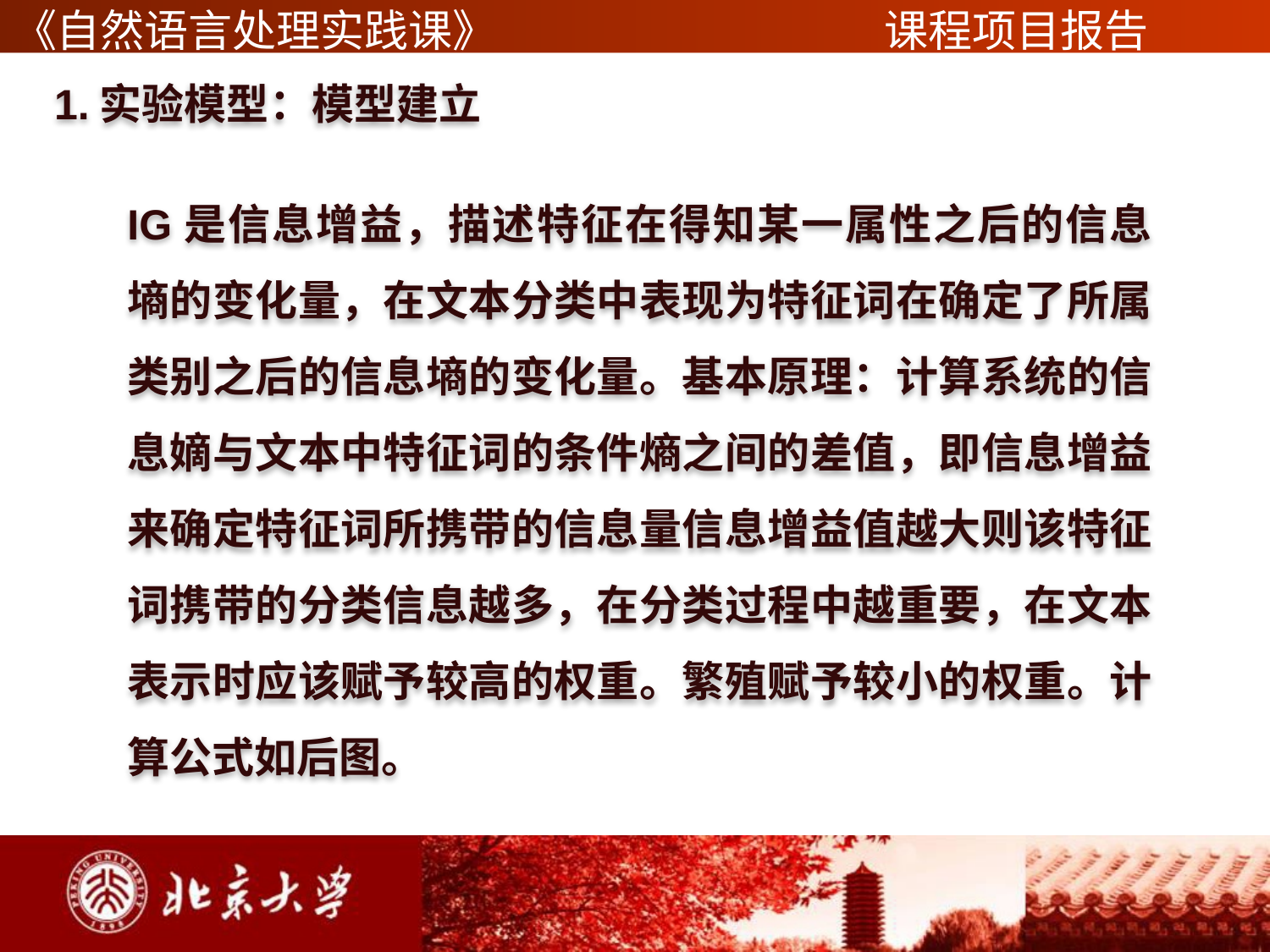

1.实验模型：模型建立
IG是信息增益，描述特征在得知某一属性之后的信息墒的变化量，在文本分类中表现为特征词在确定了所属类别之后的信息墒的变化量。基本原理：计算系统的信息嫡与文本中特征词的条件熵之间的差值，即信息增益来确定特征词所携带的信息量信息增益值越大则该特征词携带的分类信息越多，在分类过程中越重要，在文本表示时应该赋予较高的权重。繁殖赋予较小的权重。计算公式如后图。